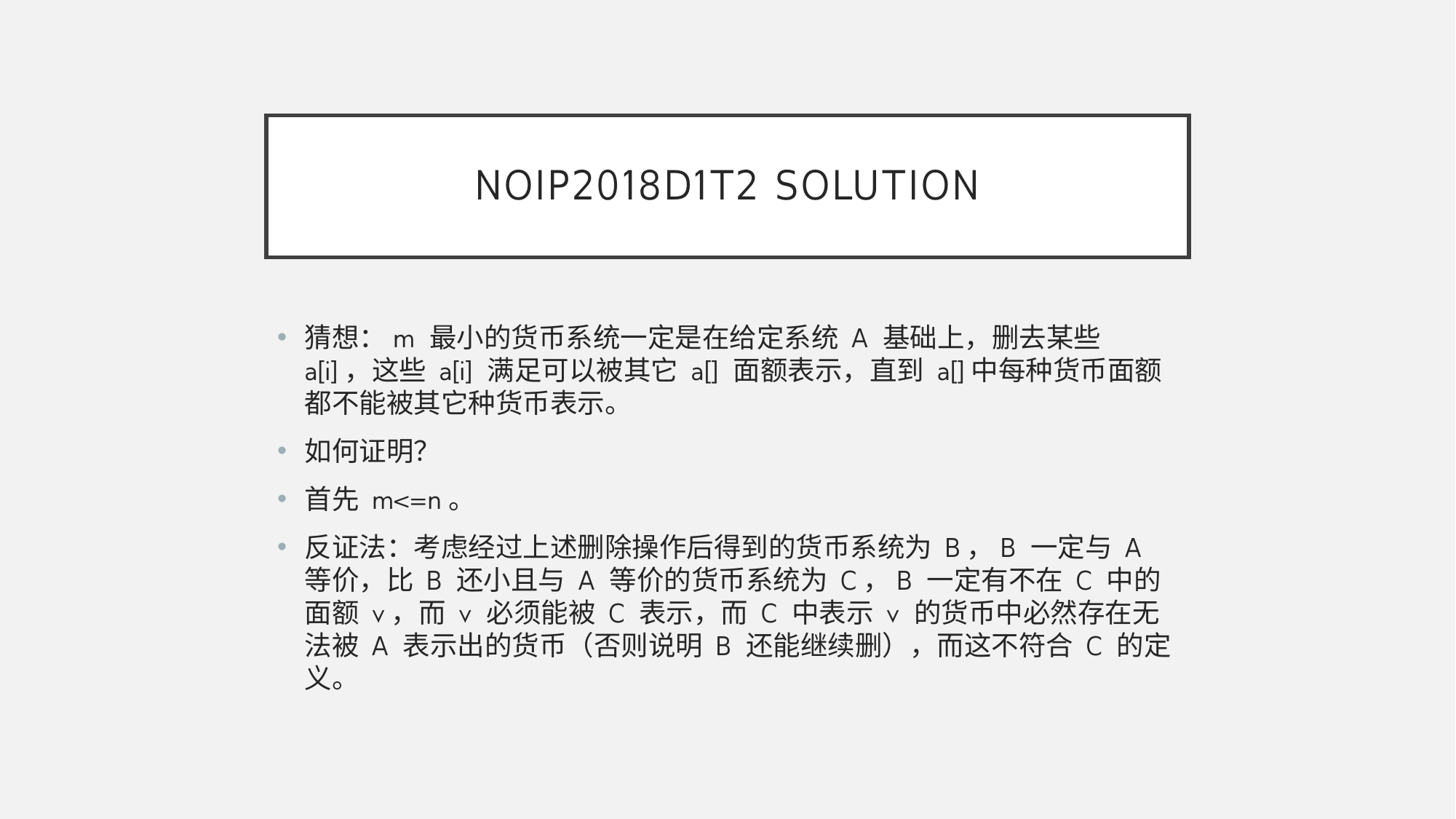

# NOIP2018D1T2 Solution
猜想：m 最小的货币系统一定是在给定系统 A 基础上，删去某些 a[i]，这些 a[i] 满足可以被其它 a[] 面额表示，直到 a[]中每种货币面额都不能被其它种货币表示。
如何证明？
首先 m<=n。
反证法：考虑经过上述删除操作后得到的货币系统为 B，B 一定与 A 等价，比 B 还小且与 A 等价的货币系统为 C，B 一定有不在 C 中的面额 v，而 v 必须能被 C 表示，而 C 中表示 v 的货币中必然存在无法被 A 表示出的货币（否则说明 B 还能继续删），而这不符合 C 的定义。